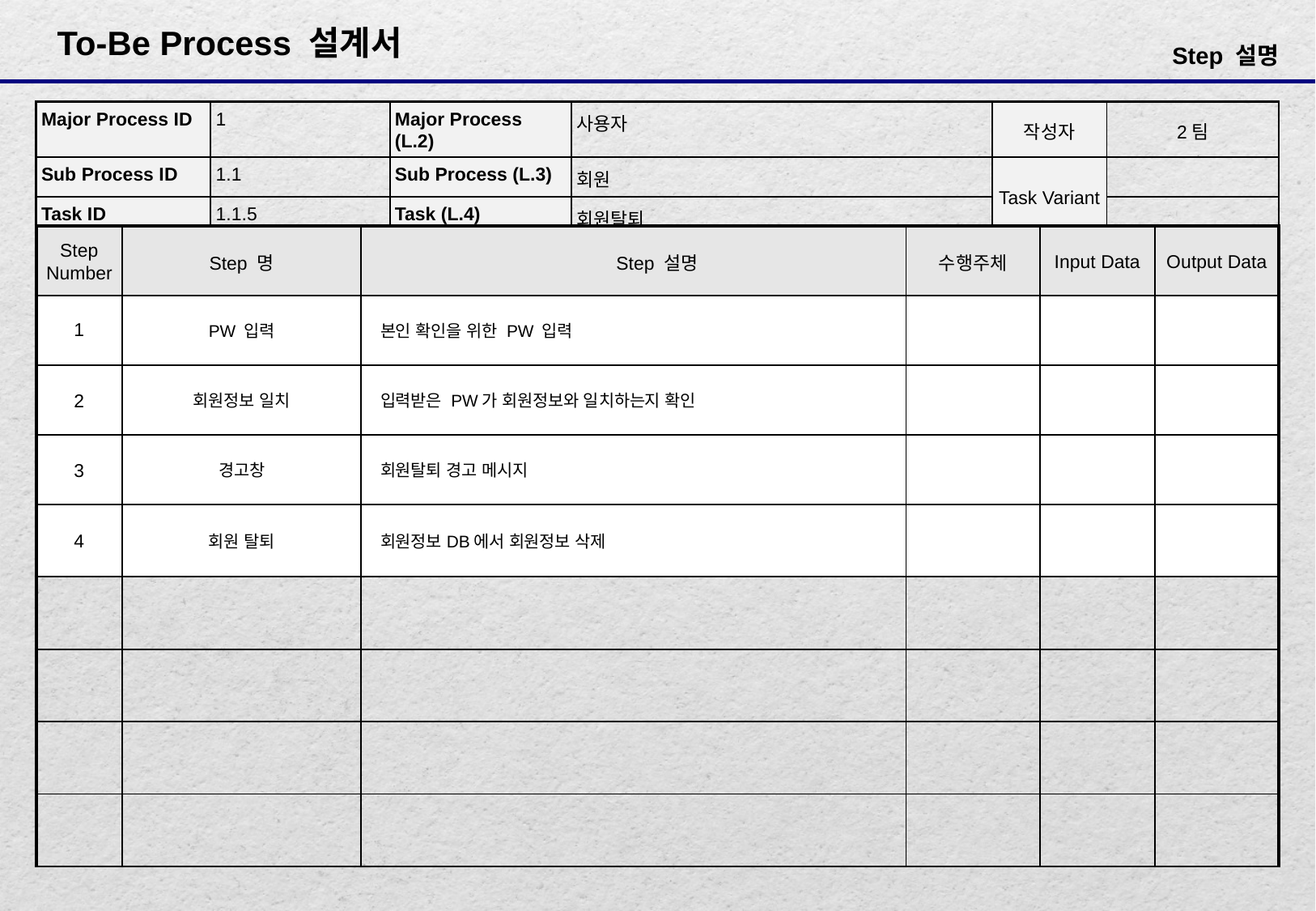

| Major Process ID | 1 | Major Process (L.2) | 사용자 | 작성자 | 2팀 |
| --- | --- | --- | --- | --- | --- |
| Sub Process ID | 1.1 | Sub Process (L.3) | 회원 | Task Variant |  |
| Task ID | 1.1.5 | Task (L.4) | 회원탈퇴 |  |  |
| Step Number | Step 명 | Step 설명 | 수행주체 | Input Data | Output Data |
| --- | --- | --- | --- | --- | --- |
| 1 | PW 입력 | 본인 확인을 위한 PW 입력 |  |  |  |
| 2 | 회원정보 일치 | 입력받은 PW가 회원정보와 일치하는지 확인 |  |  |  |
| 3 | 경고창 | 회원탈퇴 경고 메시지 |  |  |  |
| 4 | 회원 탈퇴 | 회원정보DB에서 회원정보 삭제 |  |  |  |
|  |  |  |  |  |  |
|  |  |  |  |  |  |
|  |  |  |  |  |  |
|  |  |  |  |  |  |